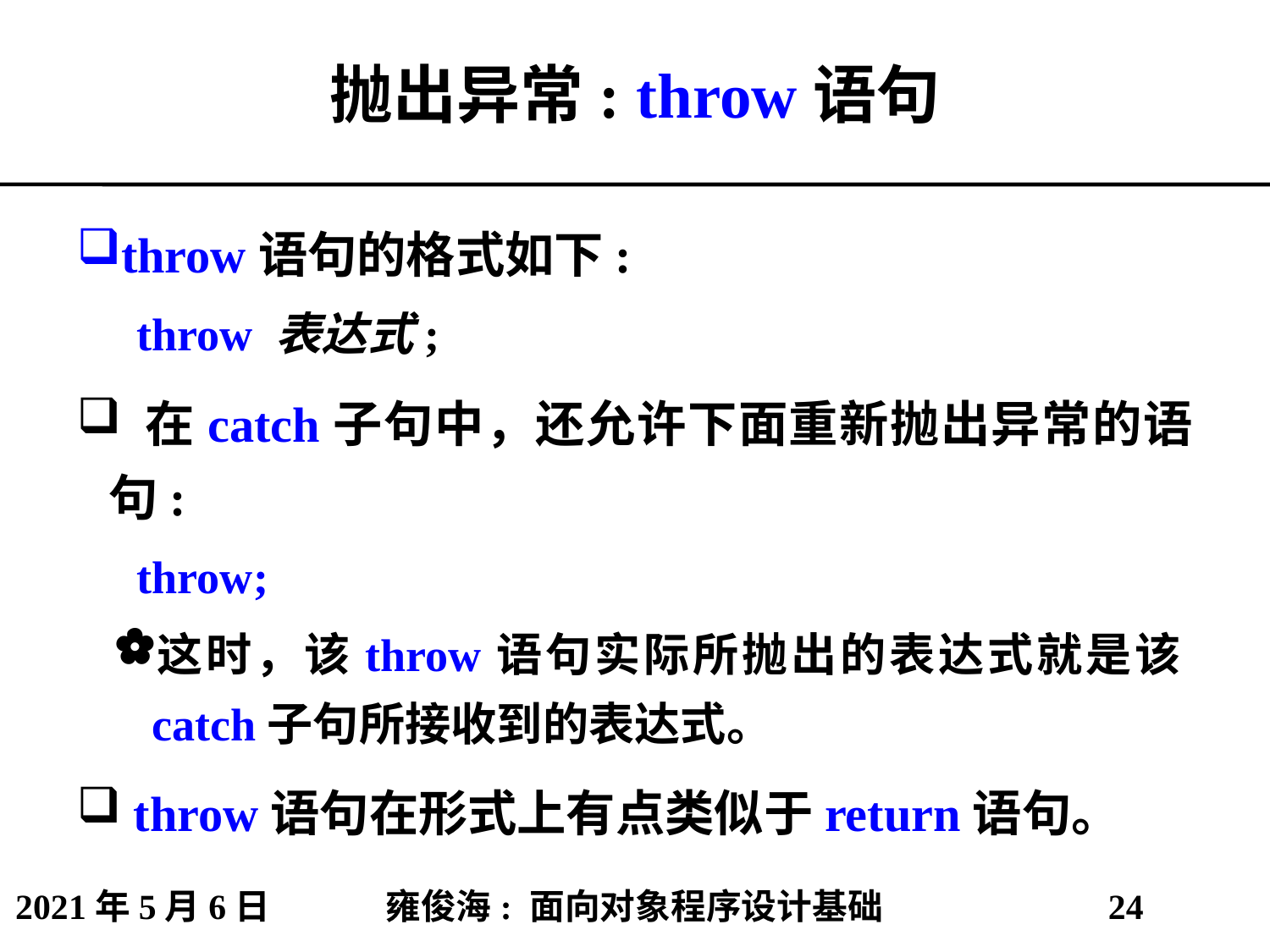

# 抛出异常: throw语句

throw语句的格式如下:
throw 表达式;
 在catch子句中，还允许下面重新抛出异常的语句:
throw;
这时，该throw语句实际所抛出的表达式就是该catch子句所接收到的表达式。
 throw语句在形式上有点类似于return语句。
2021年5月6日
雍俊海: 面向对象程序设计基础
24